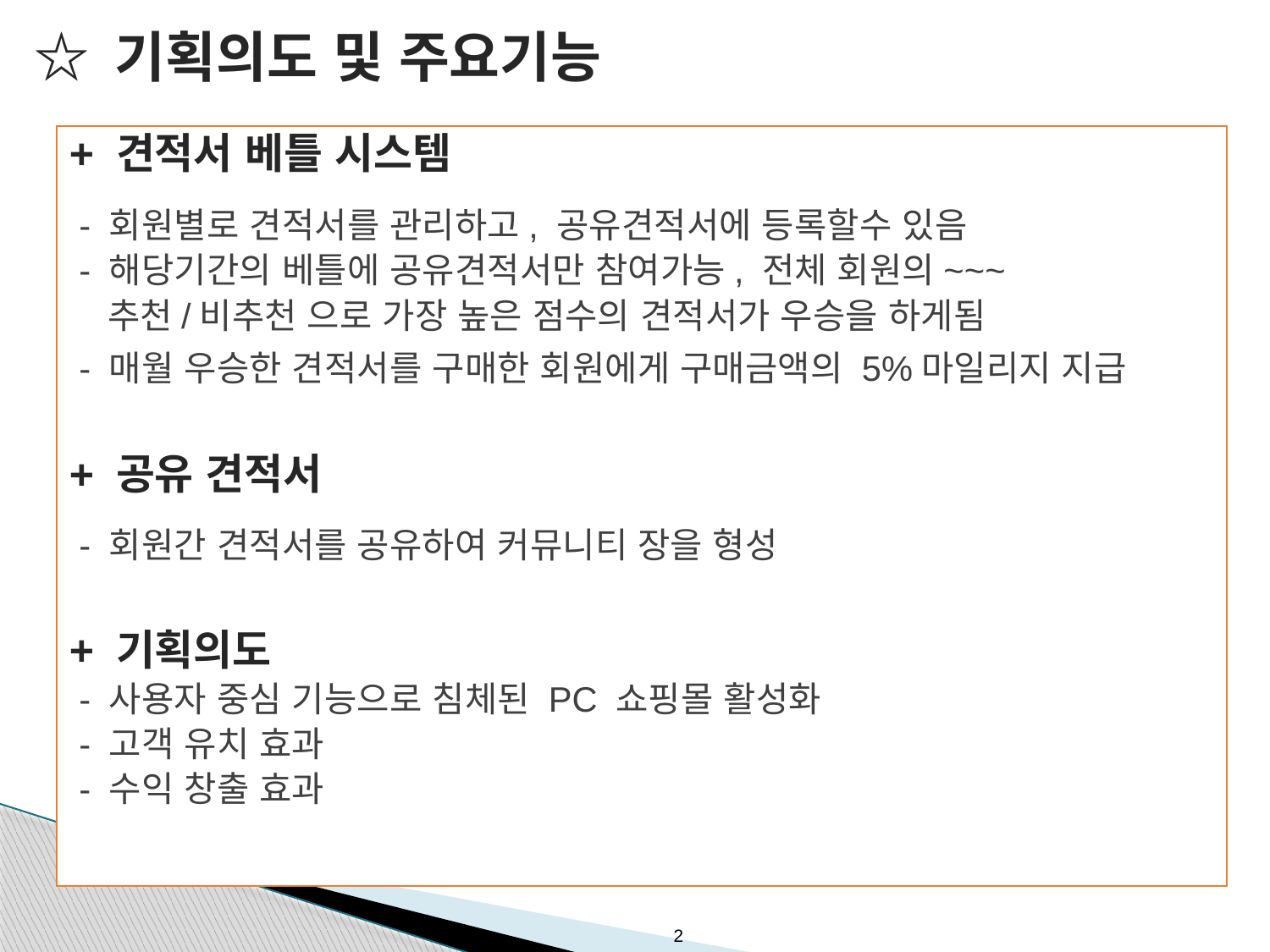

# ☆ 기획의도 및 주요기능
+ 견적서 베틀 시스템

 - 회원별로 견적서를 관리하고, 공유견적서에 등록할수 있음
 - 해당기간의 베틀에 공유견적서만 참여가능, 전체 회원의~~~
   추천/비추천 으로 가장 높은 점수의 견적서가 우승을 하게됨
 - 매월 우승한 견적서를 구매한 회원에게 구매금액의 5%마일리지 지급

+ 공유 견적서

 - 회원간 견적서를 공유하여 커뮤니티 장을 형성

+ 기획의도
 - 사용자 중심 기능으로 침체된 PC 쇼핑몰 활성화
 - 고객 유치 효과
 - 수익 창출 효과

2